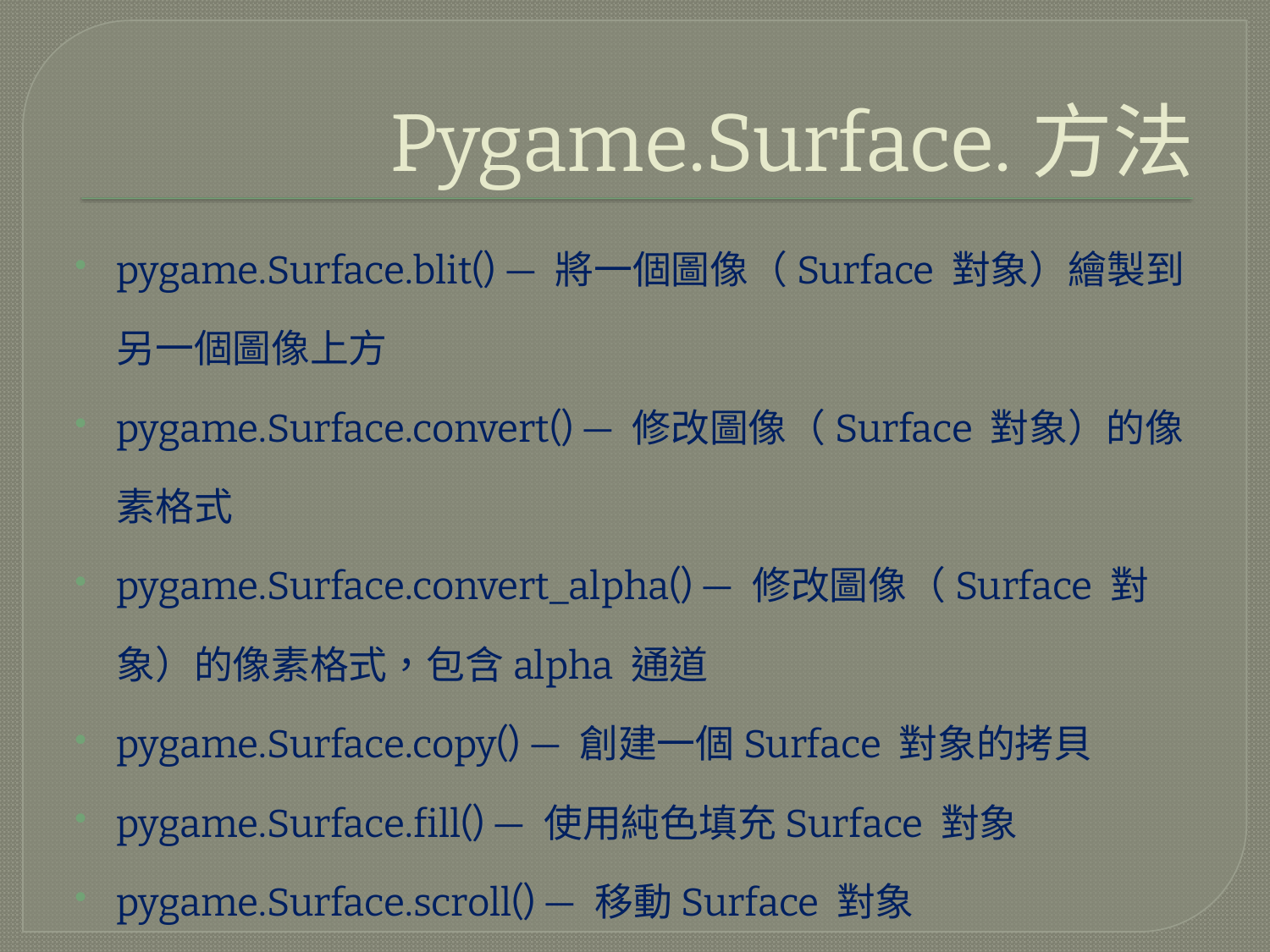

# Pygame.Surface.方法
pygame.Surface.blit() — 將一個圖像（Surface 對象）繪製到另一個圖像上方
pygame.Surface.convert() — 修改圖像（Surface 對象）的像素格式
pygame.Surface.convert_alpha() — 修改圖像（Surface 對象）的像素格式，包含alpha 通道
pygame.Surface.copy() — 創建一個Surface 對象的拷貝
pygame.Surface.fill() — 使用純色填充Surface 對象
pygame.Surface.scroll() — 移動Surface 對象